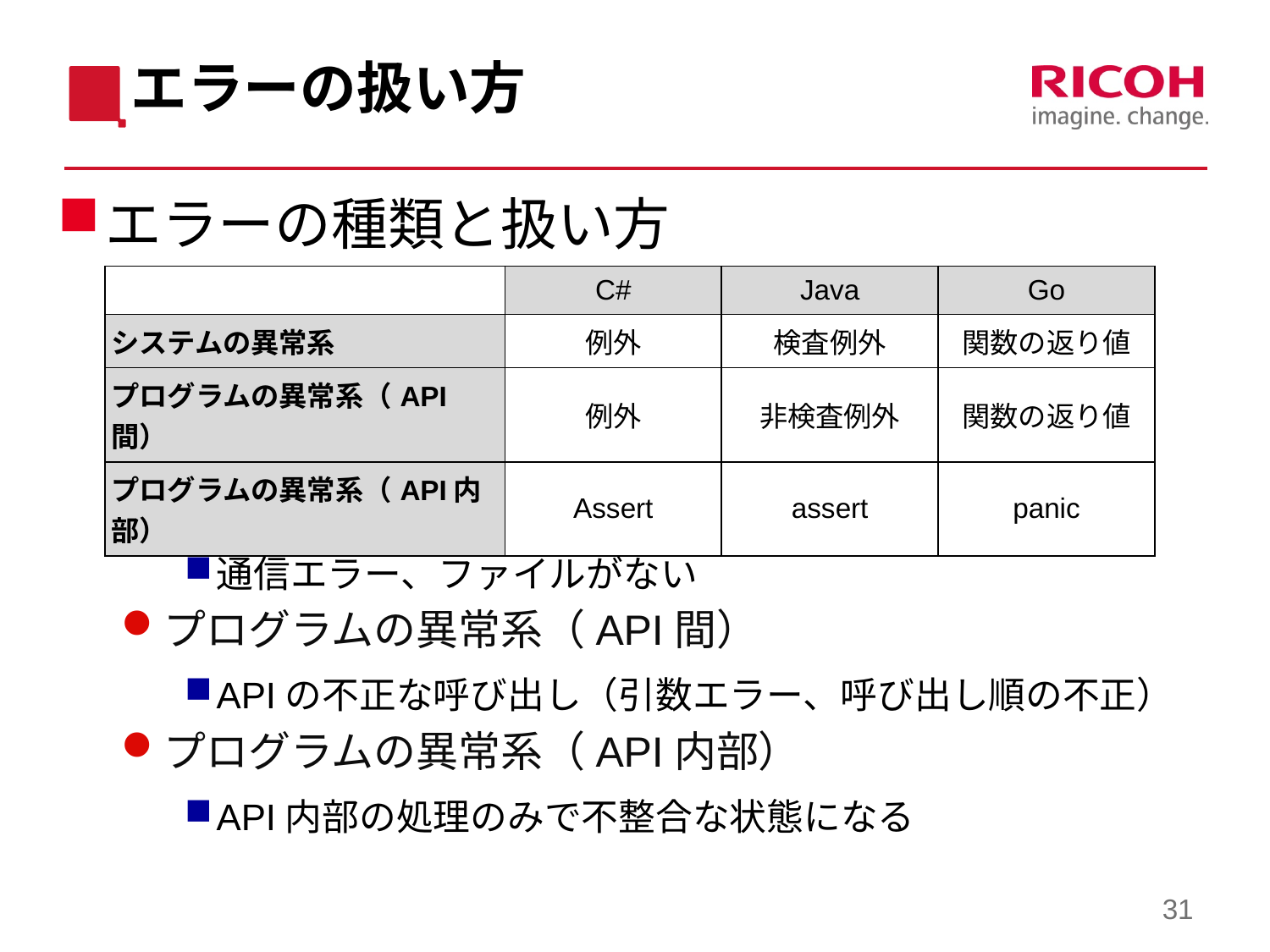

# エラーの扱い方
エラーの種類と扱い方

システムの異常系
通信エラー、ファイルがない
プログラムの異常系（API間）
APIの不正な呼び出し（引数エラー、呼び出し順の不正）
プログラムの異常系（API内部）
API内部の処理のみで不整合な状態になる
|  | C# | Java | Go |
| --- | --- | --- | --- |
| システムの異常系 | 例外 | 検査例外 | 関数の返り値 |
| プログラムの異常系（API間） | 例外 | 非検査例外 | 関数の返り値 |
| プログラムの異常系（API内部） | Assert | assert | panic |
31